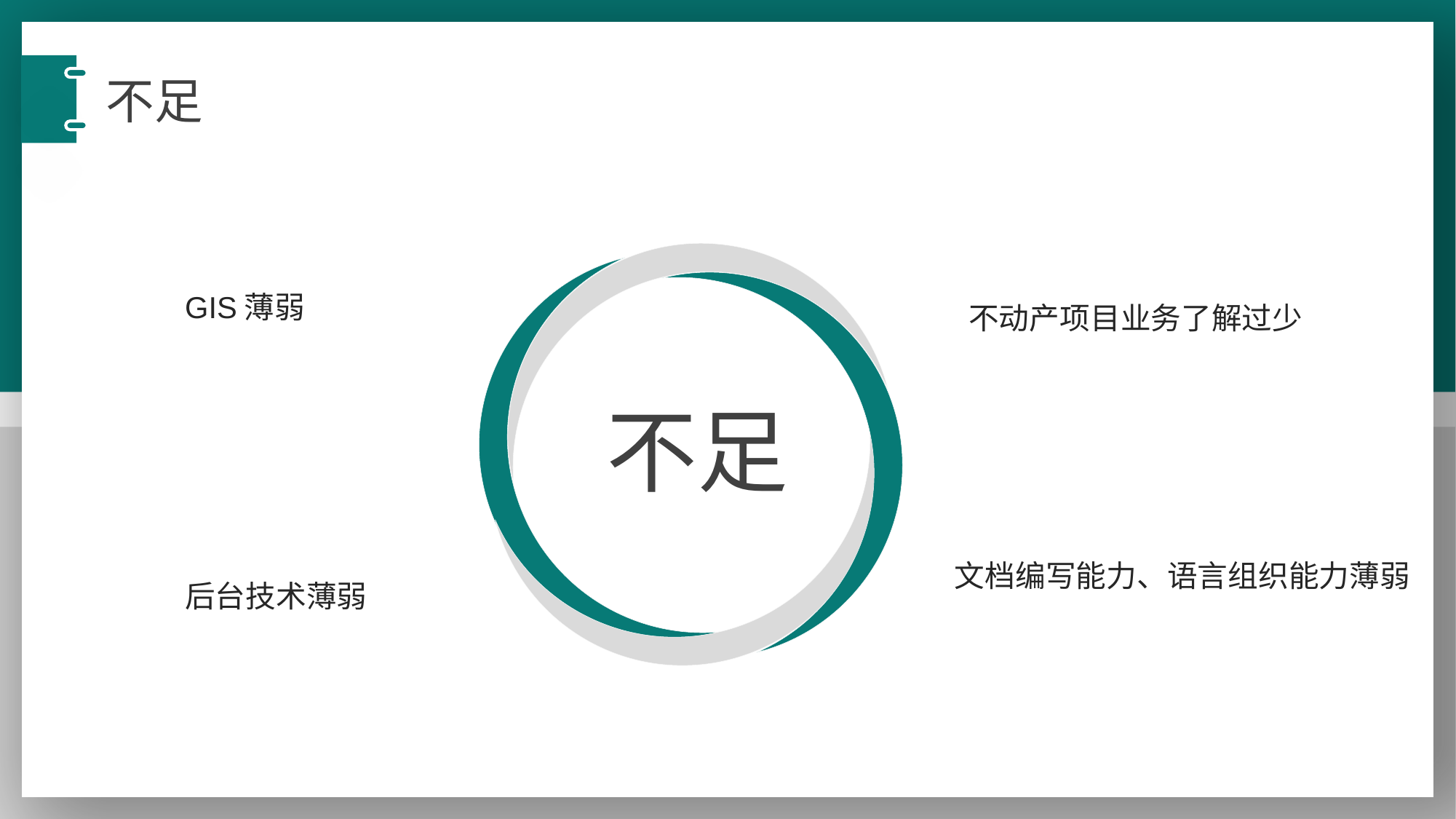

不足

GIS薄弱

不动产项目业务了解过少

不足
文档编写能力、语言组织能力薄弱
后台技术薄弱